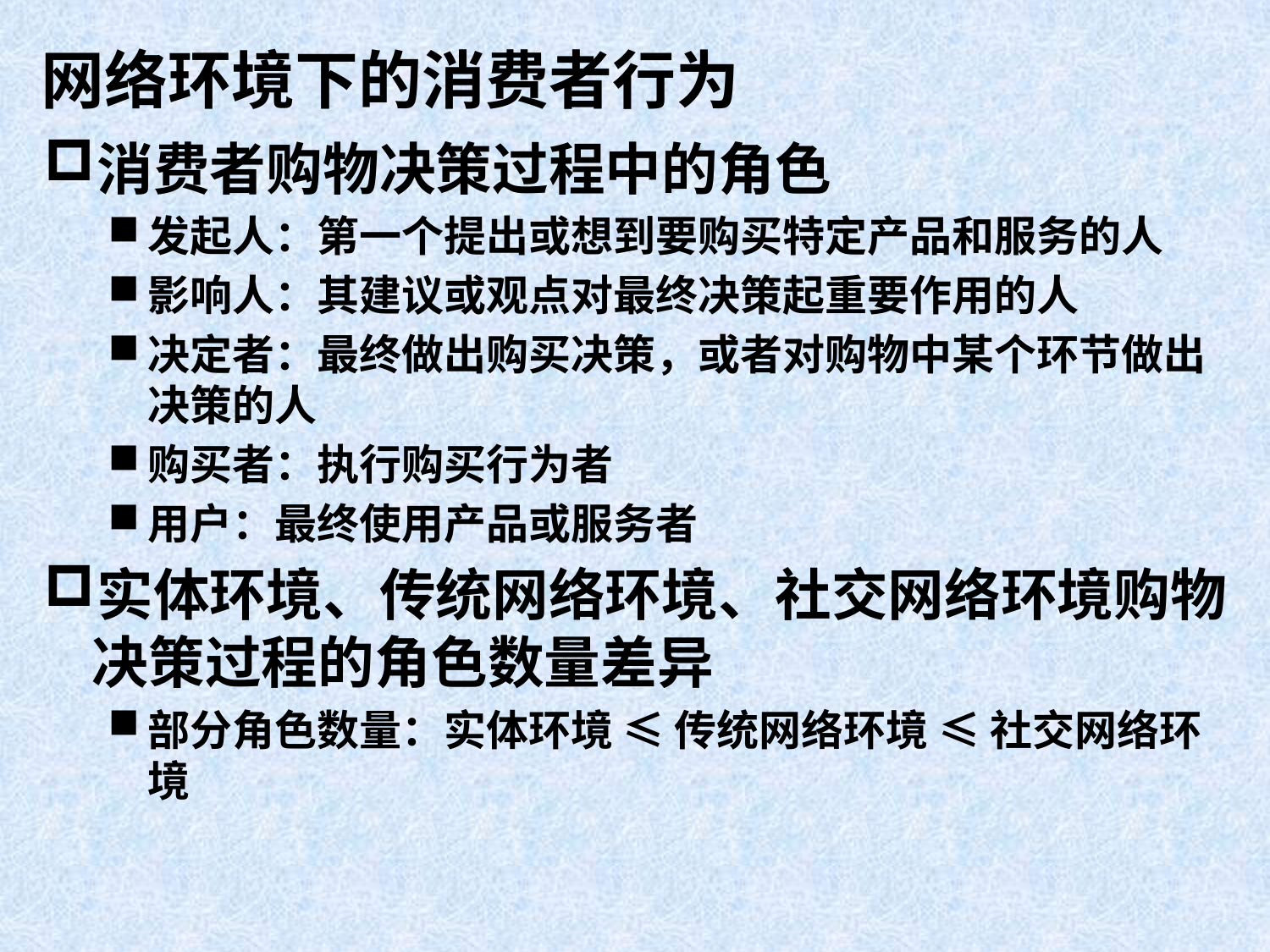

# 网络环境下的消费者行为
消费者购物决策过程中的角色
发起人：第一个提出或想到要购买特定产品和服务的人
影响人：其建议或观点对最终决策起重要作用的人
决定者：最终做出购买决策，或者对购物中某个环节做出决策的人
购买者：执行购买行为者
用户：最终使用产品或服务者
实体环境、传统网络环境、社交网络环境购物决策过程的角色数量差异
部分角色数量：实体环境 ≤ 传统网络环境 ≤ 社交网络环境